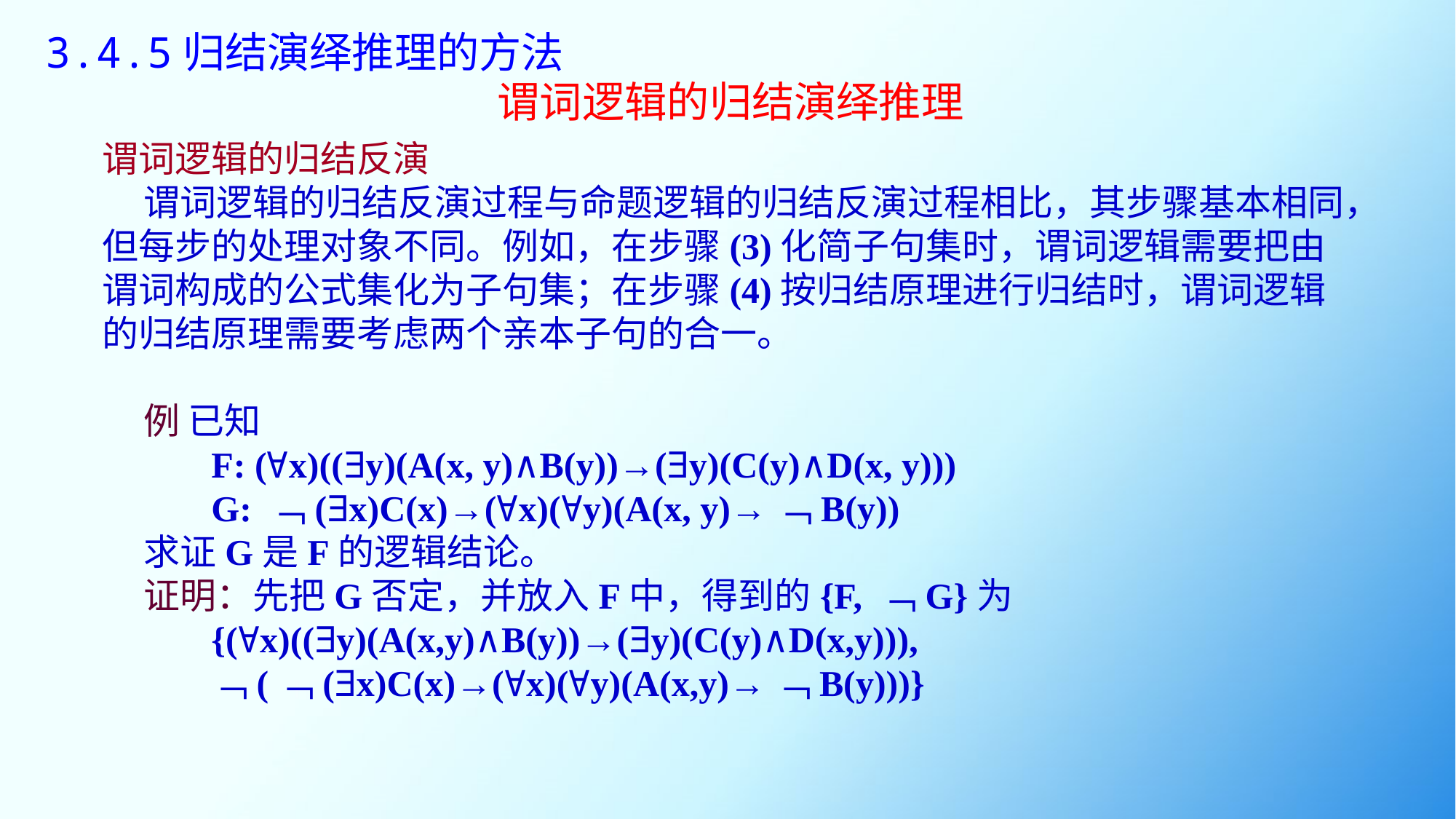

# 3.4.5归结演绎推理的方法
谓词逻辑的归结演绎推理
谓词逻辑的归结反演
    谓词逻辑的归结反演过程与命题逻辑的归结反演过程相比，其步骤基本相同，但每步的处理对象不同。例如，在步骤(3)化简子句集时，谓词逻辑需要把由谓词构成的公式集化为子句集；在步骤(4)按归结原理进行归结时，谓词逻辑的归结原理需要考虑两个亲本子句的合一。

    例 已知
	F: (∀x)((∃y)(A(x, y)∧B(y))→(∃y)(C(y)∧D(x, y)))
	G: ﹁(∃x)C(x)→(∀x)(∀y)(A(x, y)→﹁B(y))
    求证G是F的逻辑结论。
    证明：先把G否定，并放入F中，得到的{F, ﹁G}为
	{(∀x)((∃y)(A(x,y)∧B(y))→(∃y)(C(y)∧D(x,y))),
	﹁(﹁(∃x)C(x)→(∀x)(∀y)(A(x,y)→﹁B(y)))}